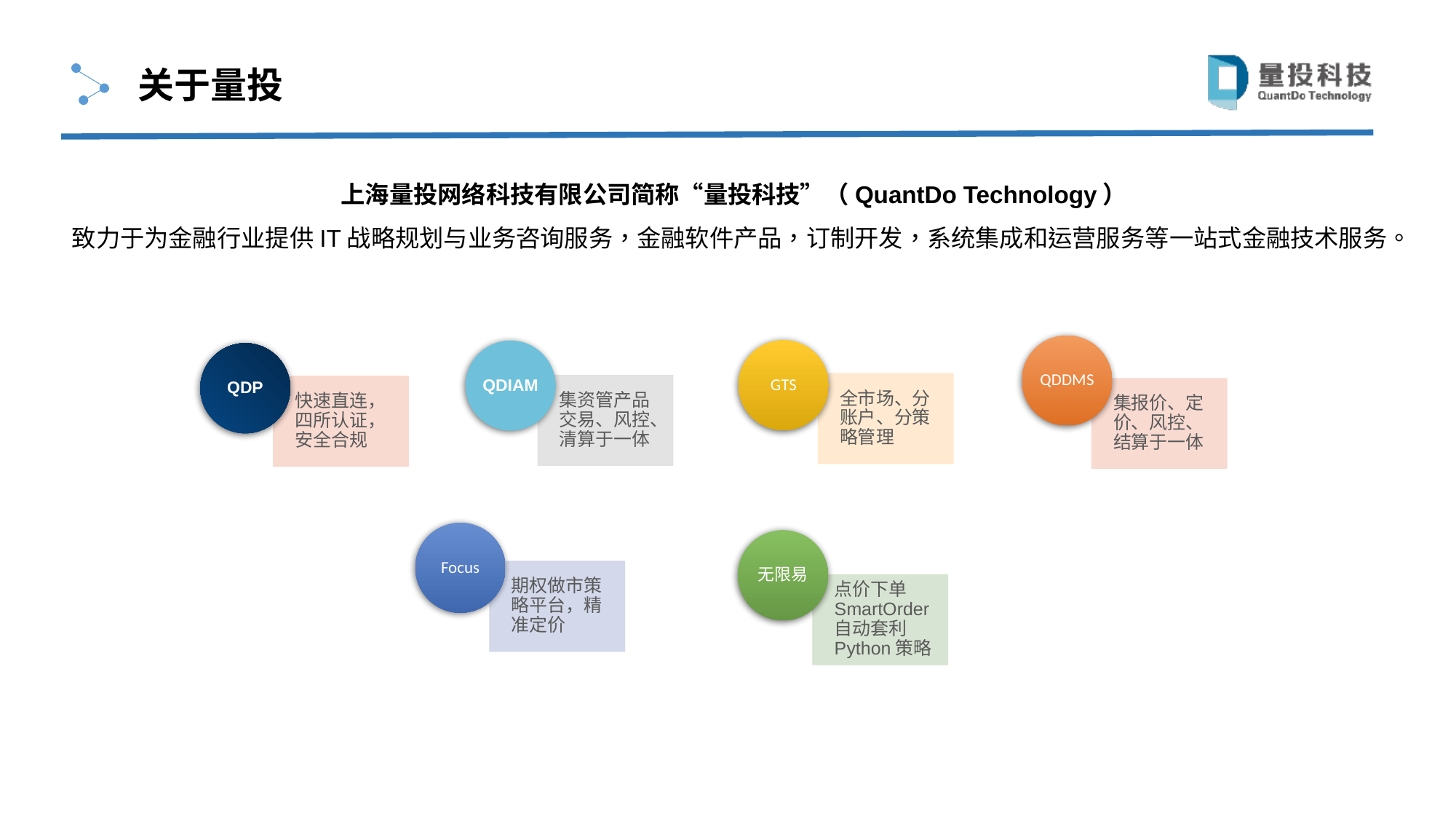

快速直连，四所认证，安全合规
QDP
集资管产品交易、风控、清算于一体
QDIAM
全市场、分账户、分策略管理
GTS
期权做市策略平台，精准定价
Focus
点价下单SmartOrder 自动套利Python策略
无限易
集报价、定价、风控、结算于一体
QDDMS
关于量投

上海量投网络科技有限公司简称“量投科技”（QuantDo Technology）
致力于为金融行业提供IT战略规划与业务咨询服务，金融软件产品，订制开发，系统集成和运营服务等一站式金融技术服务。